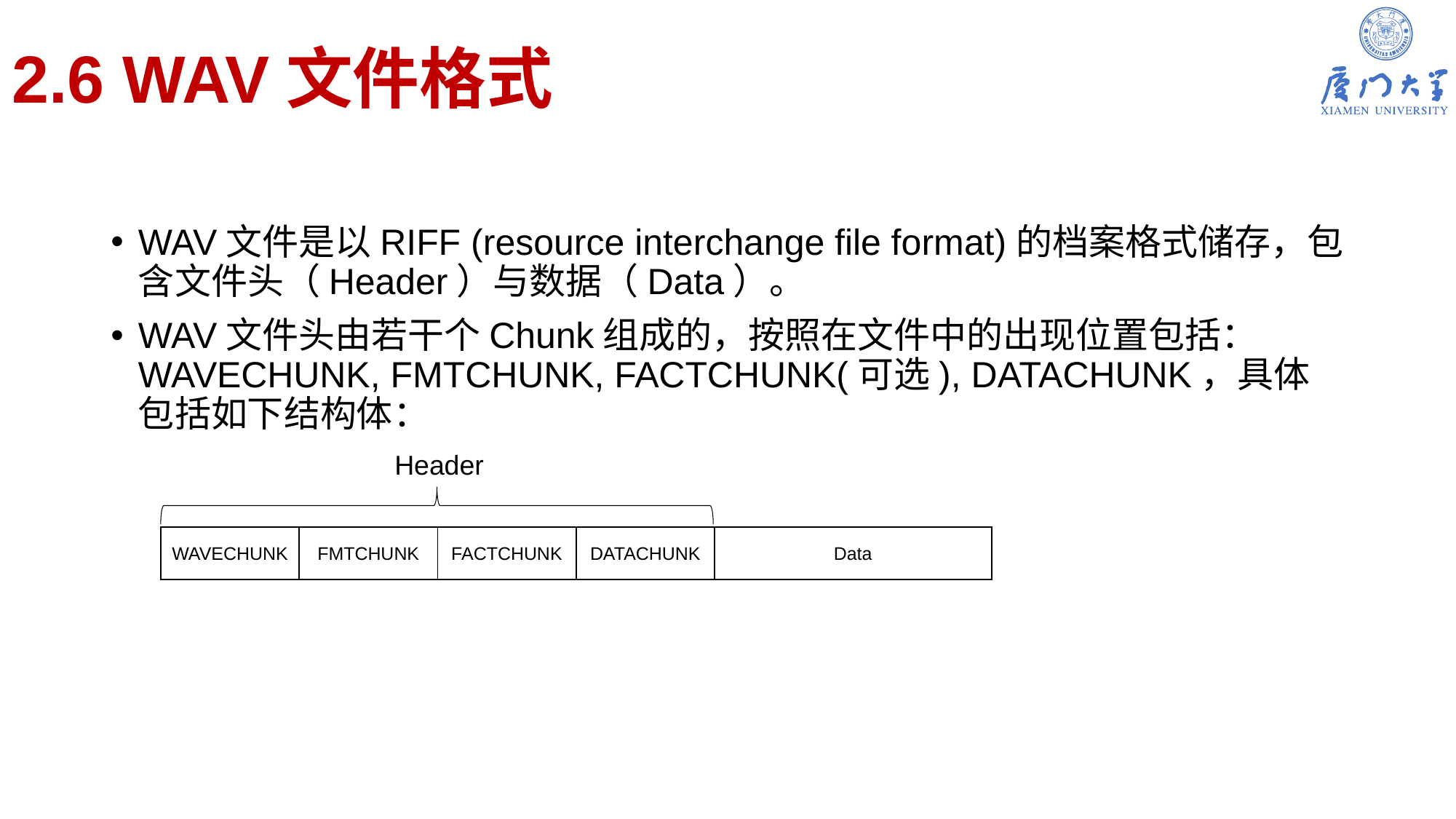

# 2.6 WAV文件格式
WAV文件是以RIFF (resource interchange file format)的档案格式储存，包含文件头（Header）与数据（Data）。
WAV文件头由若干个Chunk组成的，按照在文件中的出现位置包括：WAVECHUNK, FMTCHUNK, FACTCHUNK(可选), DATACHUNK，具体包括如下结构体：

Header
| WAVECHUNK | FMTCHUNK | FACTCHUNK | DATACHUNK | Data |
| --- | --- | --- | --- | --- |